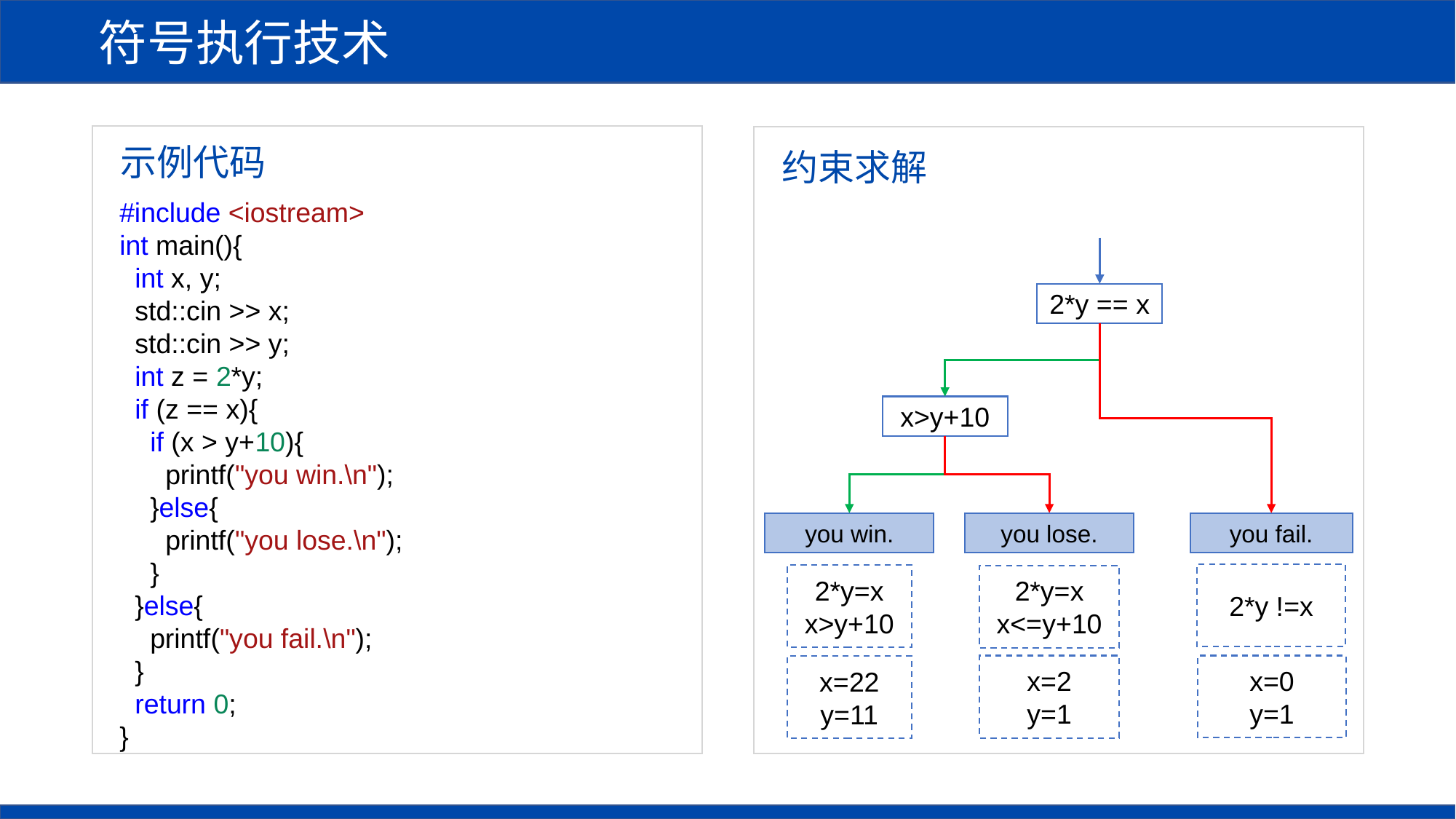

符号执行技术

示例代码
约束求解
#include <iostream>
int main(){
  int x, y;
  std::cin >> x;
  std::cin >> y;
  int z = 2*y;
  if (z == x){
    if (x > y+10){
      printf("you win.\n");
    }else{
      printf("you lose.\n");
    }
  }else{
    printf("you fail.\n");
  }
  return 0;
}
2*y == x
x>y+10
you win.
you lose.
you fail.
2*y !=x
2*y=x
x>y+10
2*y=x
x<=y+10
x=2
y=1
x=0
y=1
x=22
y=11